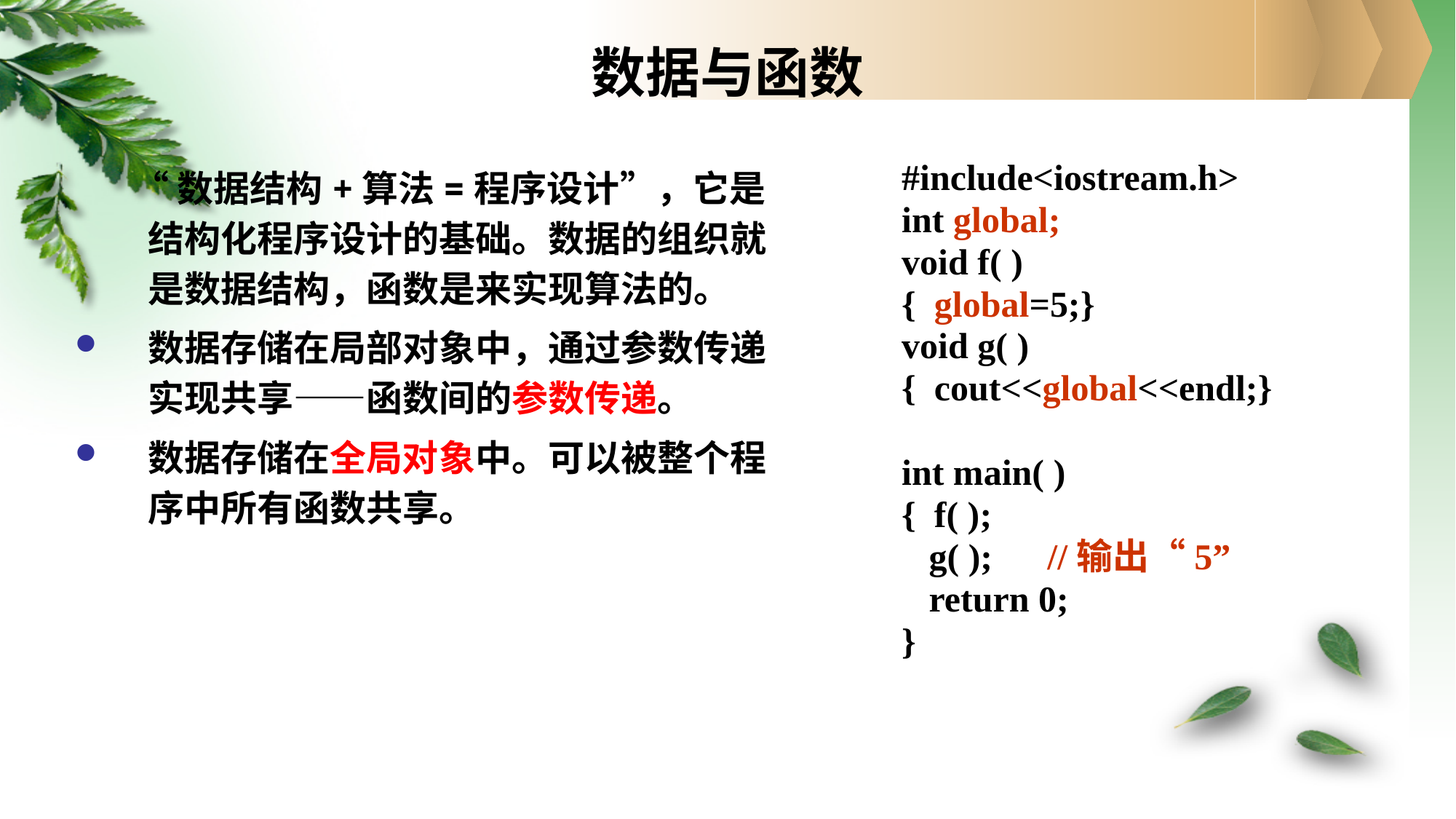

# 数据与函数
       “数据结构+算法=程序设计”，它是结构化程序设计的基础。数据的组织就是数据结构，函数是来实现算法的。
数据存储在局部对象中，通过参数传递实现共享——函数间的参数传递。
数据存储在全局对象中。可以被整个程序中所有函数共享。
#include<iostream.h>
int global;
void f( )
{  global=5;}
void g( )
{  cout<<global<<endl;}

int main( )
{  f( );
   g( );      //输出“5”
   return 0;
}